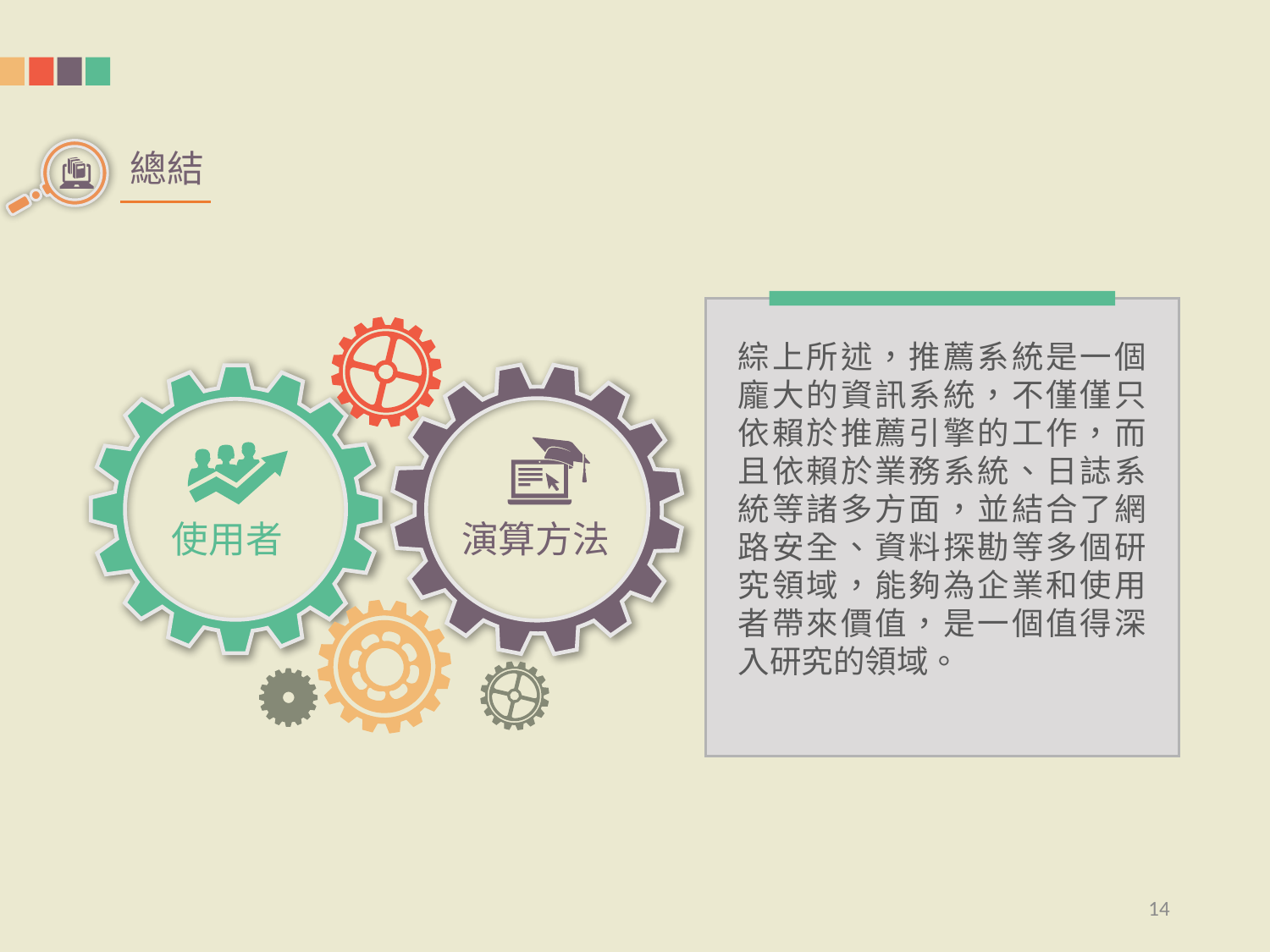

總結

綜上所述，推薦系統是一個龐大的資訊系統，不僅僅只依賴於推薦引擎的工作，而且依賴於業務系統、日誌系統等諸多方面，並結合了網路安全、資料探勘等多個研究領域，能夠為企業和使用者帶來價值，是一個值得深入研究的領域。

使用者
演算方法

14